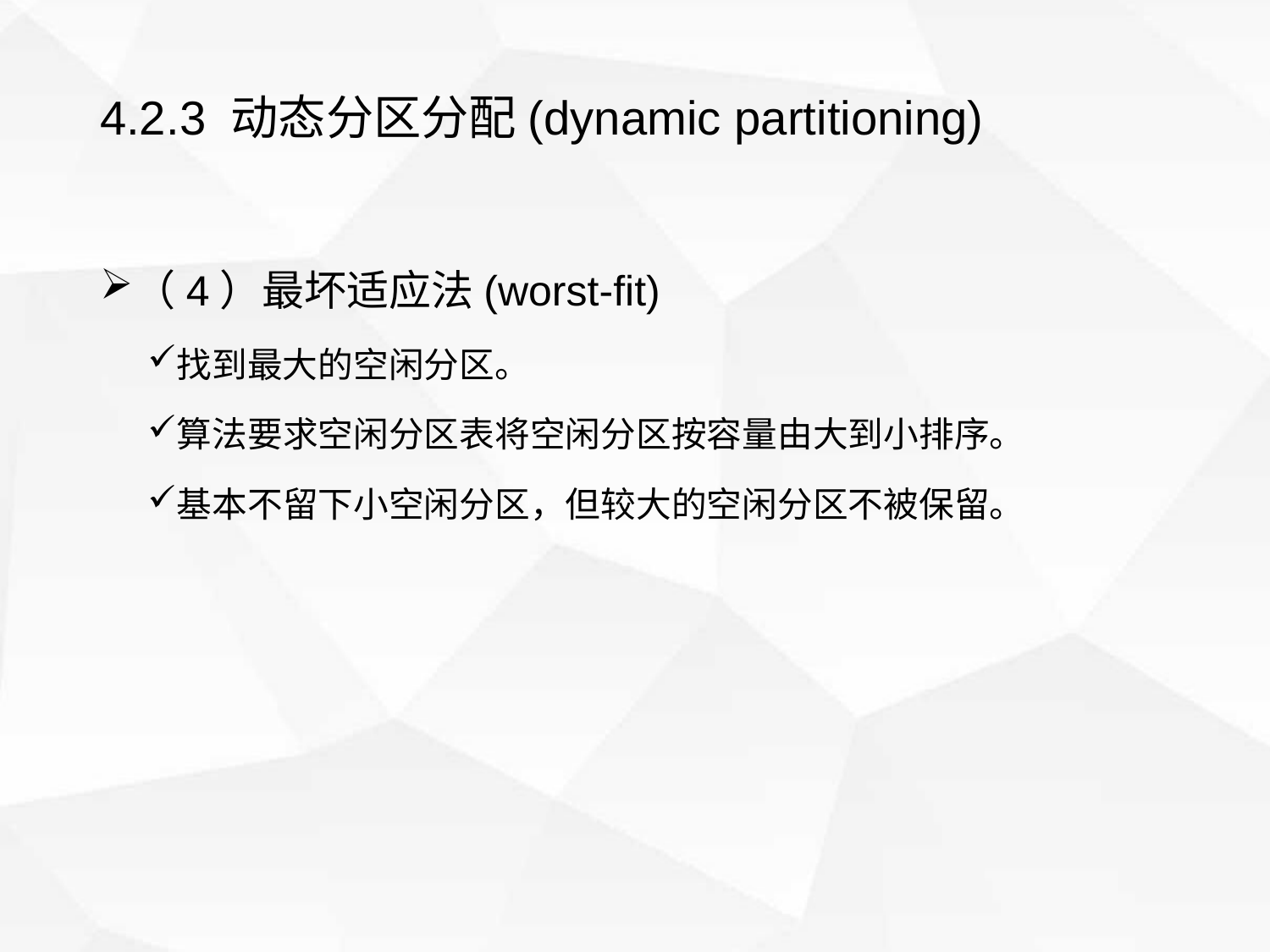

# 4.2.3 动态分区分配(dynamic partitioning)
（4）最坏适应法(worst-fit)
找到最大的空闲分区。
算法要求空闲分区表将空闲分区按容量由大到小排序。
基本不留下小空闲分区，但较大的空闲分区不被保留。